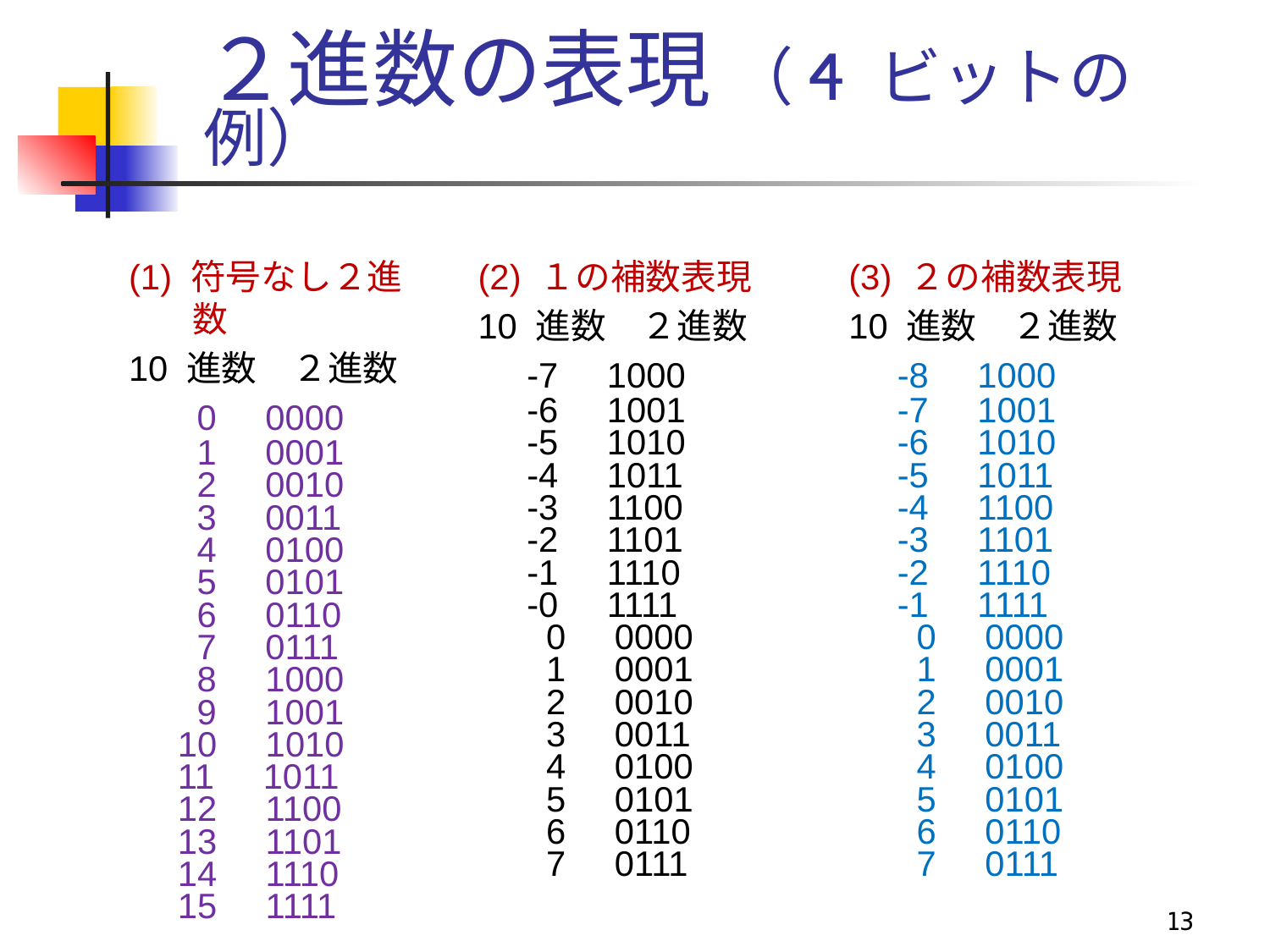

# ２進数の表現 （4 ビットの例）
(1) 符号なし２進数
10 進数　２進数
       0     0000
       1     0001
       2     0010
       3     0011
       4     0100
       5     0101
       6     0110
       7     0111
       8     1000
       9     1001
     10     1010
     11     1011
     12     1100
     13     1101
     14     1110
     15     1111
(2) １の補数表現
10 進数　２進数
     -7     1000
     -6     1001
     -5     1010
     -4     1011
     -3     1100
     -2     1101
     -1     1110
     -0     1111
       0     0000
       1     0001
       2     0010
       3     0011
       4     0100
       5     0101
       6     0110
       7     0111
(3) ２の補数表現
10 進数　２進数
     -8     1000
     -7     1001
     -6     1010
     -5     1011
     -4     1100
     -3     1101
     -2     1110
     -1     1111
       0     0000
       1     0001
       2     0010
       3     0011
       4     0100
       5     0101
       6     0110
       7     0111
13